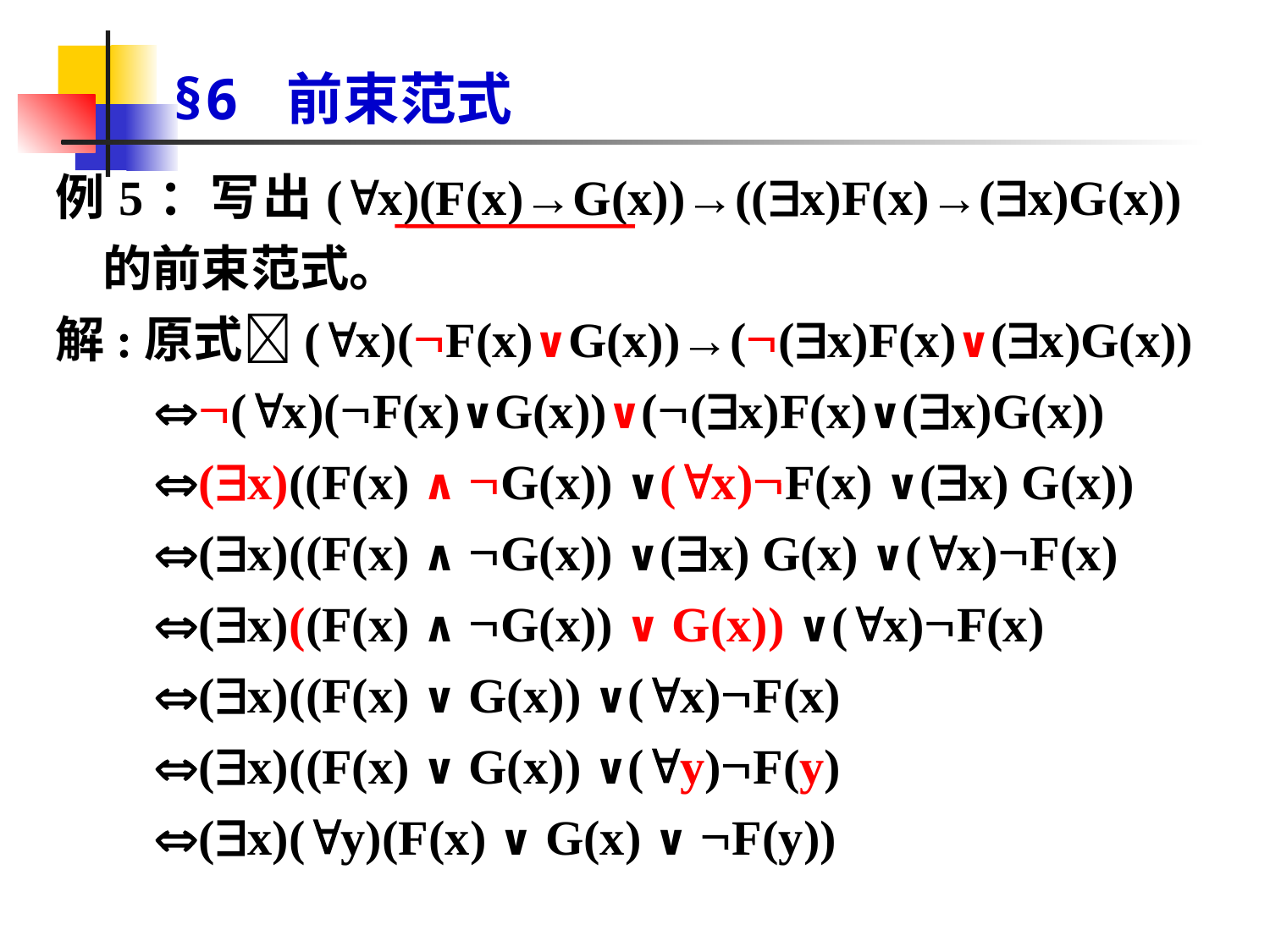

# §6 前束范式
例5：写出(∀x)(F(x)→G(x))→((∃x)F(x)→(∃x)G(x))的前束范式。
解:原式⇔(∀x)(¬F(x)∨G(x))→(¬(∃x)F(x)∨(∃x)G(x))
        ⇔¬(∀x)(¬F(x)∨G(x))∨(¬(∃x)F(x)∨(∃x)G(x))
        ⇔(∃x)((F(x) ∧ ¬G(x)) ∨(∀x)¬F(x) ∨(∃x) G(x))
        ⇔(∃x)((F(x) ∧ ¬G(x)) ∨(∃x) G(x) ∨(∀x)¬F(x)
        ⇔(∃x)((F(x) ∧ ¬G(x)) ∨ G(x)) ∨(∀x)¬F(x)
        ⇔(∃x)((F(x) ∨ G(x)) ∨(∀x)¬F(x)
        ⇔(∃x)((F(x) ∨ G(x)) ∨(∀y)¬F(y)
        ⇔(∃x)(∀y)(F(x) ∨ G(x) ∨ ¬F(y))

83